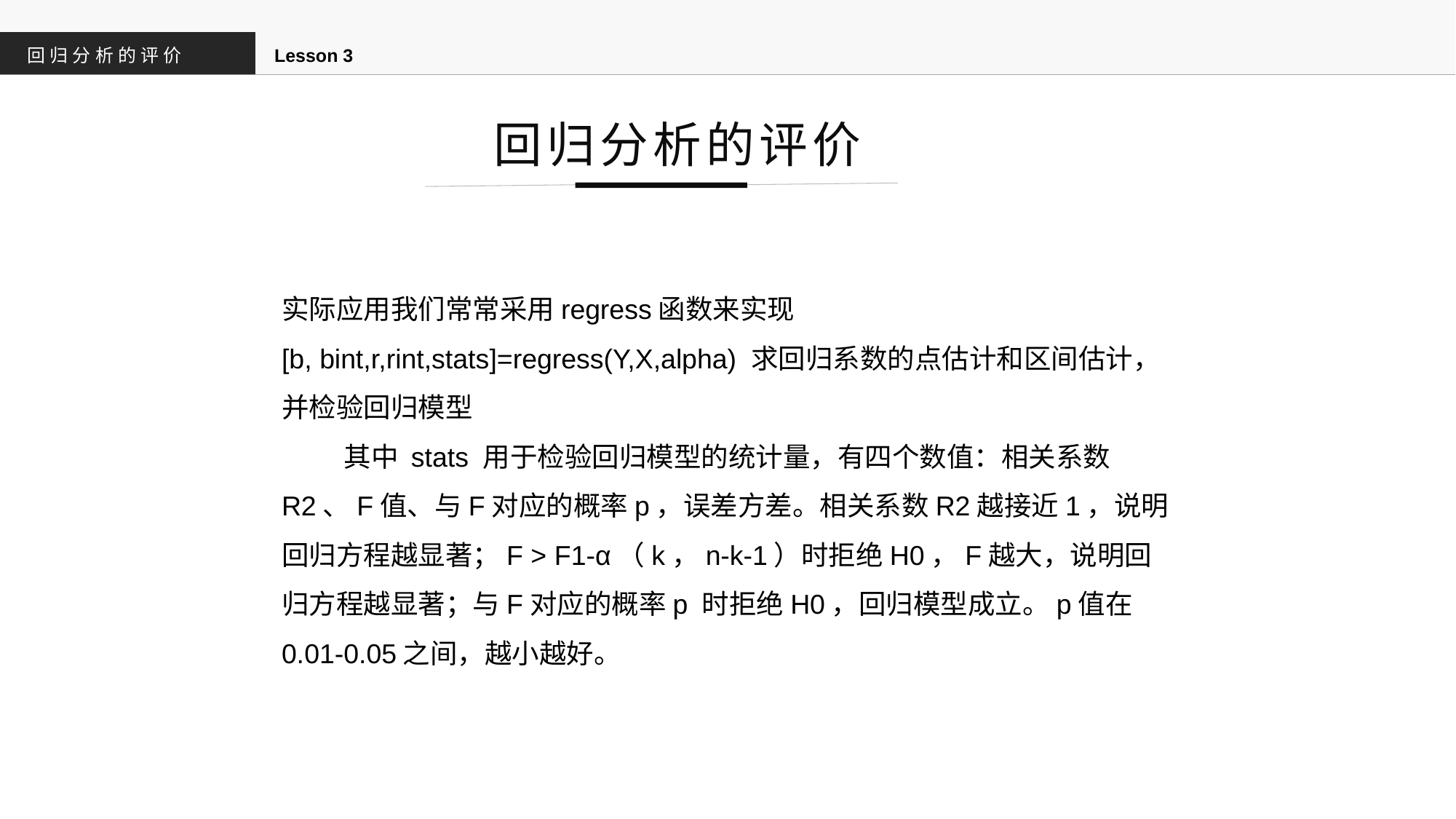

回归分析的评价
Lesson 3
回归分析的评价

实际应用我们常常采用regress函数来实现
[b, bint,r,rint,stats]=regress(Y,X,alpha) 求回归系数的点估计和区间估计，并检验回归模型
         其中 stats 用于检验回归模型的统计量，有四个数值：相关系数R2、F值、与F对应的概率p，误差方差。相关系数R2越接近1，说明回归方程越显著；F > F1-α（k，n-k-1）时拒绝H0，F越大，说明回归方程越显著；与F对应的概率p 时拒绝H0，回归模型成立。p值在0.01-0.05之间，越小越好。